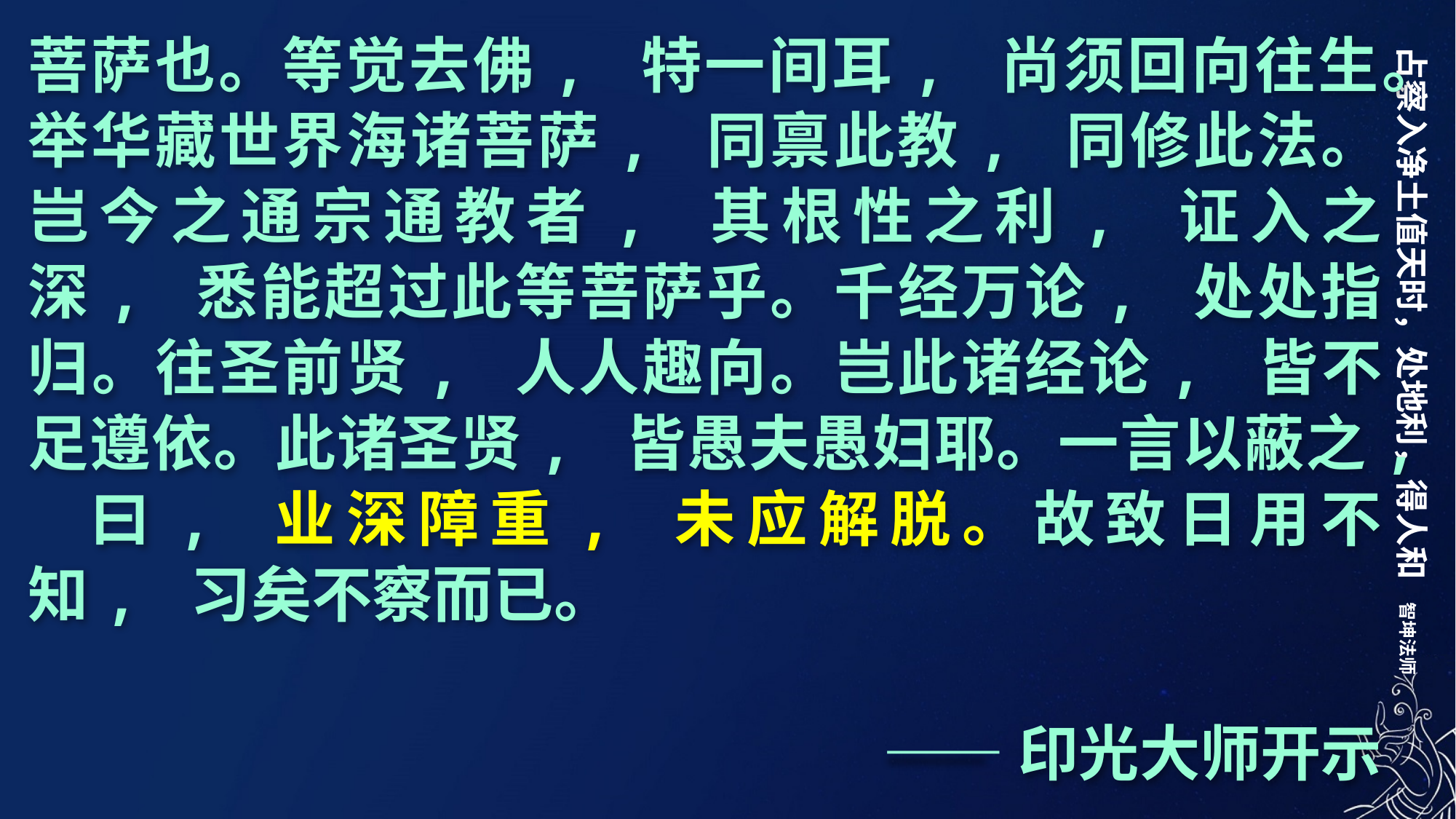

菩萨也。等觉去佛, 特一间耳, 尚须回向往生。举华藏世界海诸菩萨, 同禀此教, 同修此法。岂今之通宗通教者, 其根性之利, 证入之深, 悉能超过此等菩萨乎。千经万论, 处处指归。往圣前贤, 人人趣向。岂此诸经论, 皆不足遵依。此诸圣贤, 皆愚夫愚妇耶。一言以蔽之, 曰, 业深障重, 未应解脱。故致日用不知, 习矣不察而已。
——印光大师开示